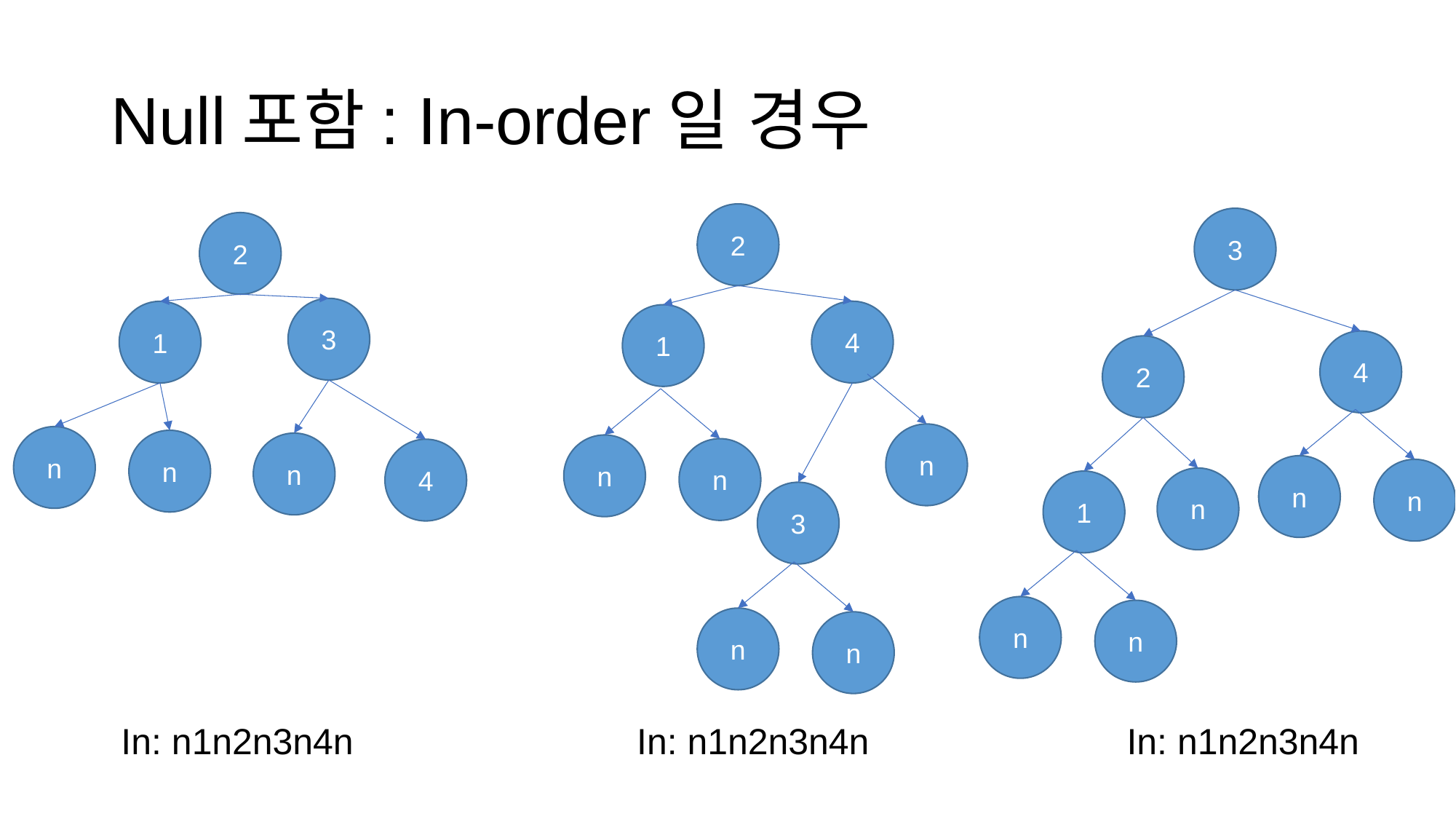

# Null포함: In-order일 경우
2
3
2
3
4
1
1
4
2
n
n
n
n
n
n
4
n
n
n
1
3
n
n
n
n
In: n1n2n3n4n
In: n1n2n3n4n
In: n1n2n3n4n